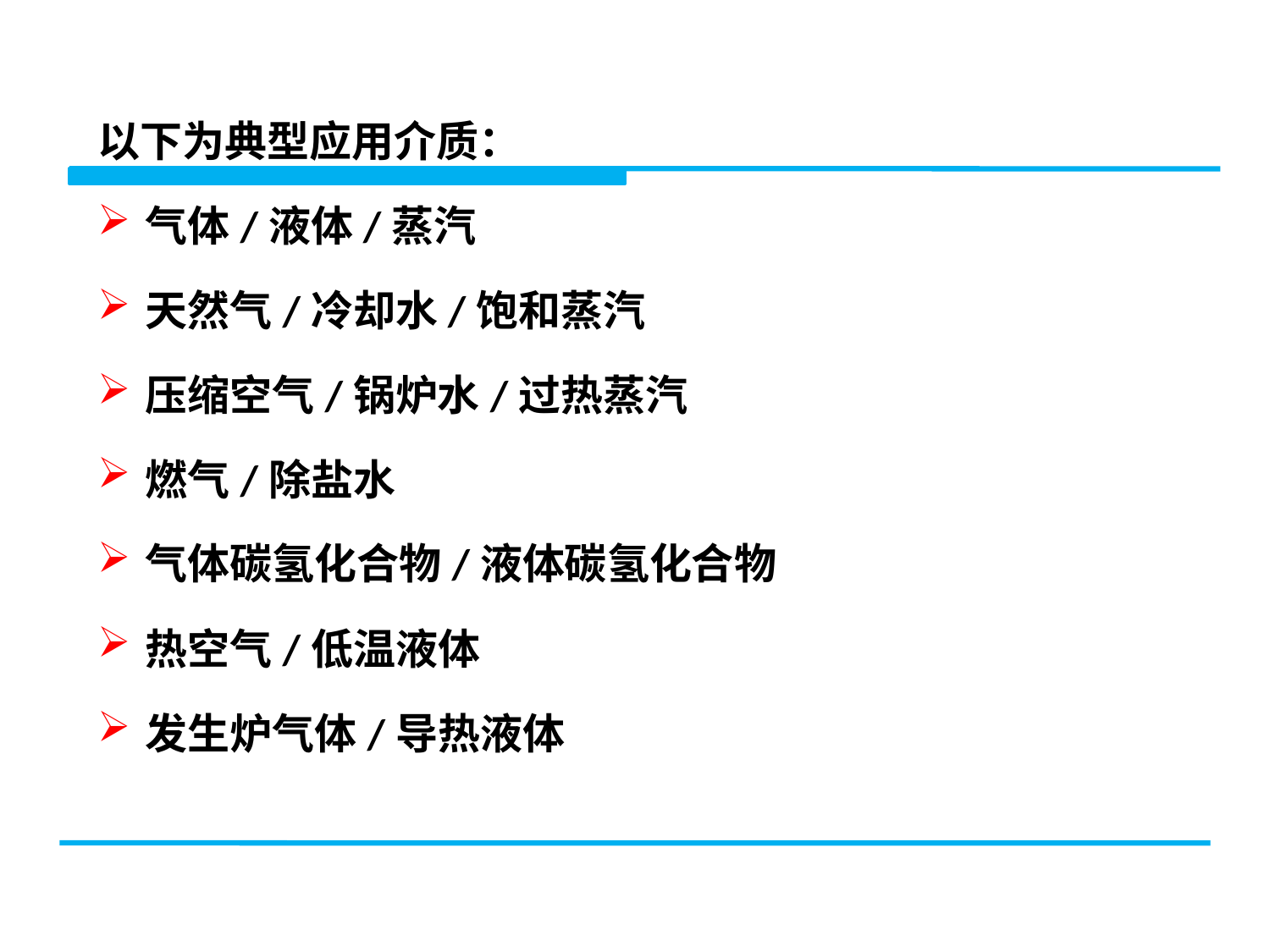

以下为典型应用介质：
气体/液体/蒸汽
天然气/冷却水/饱和蒸汽
压缩空气/锅炉水/过热蒸汽
燃气/除盐水
气体碳氢化合物/液体碳氢化合物
热空气/低温液体
发生炉气体/导热液体